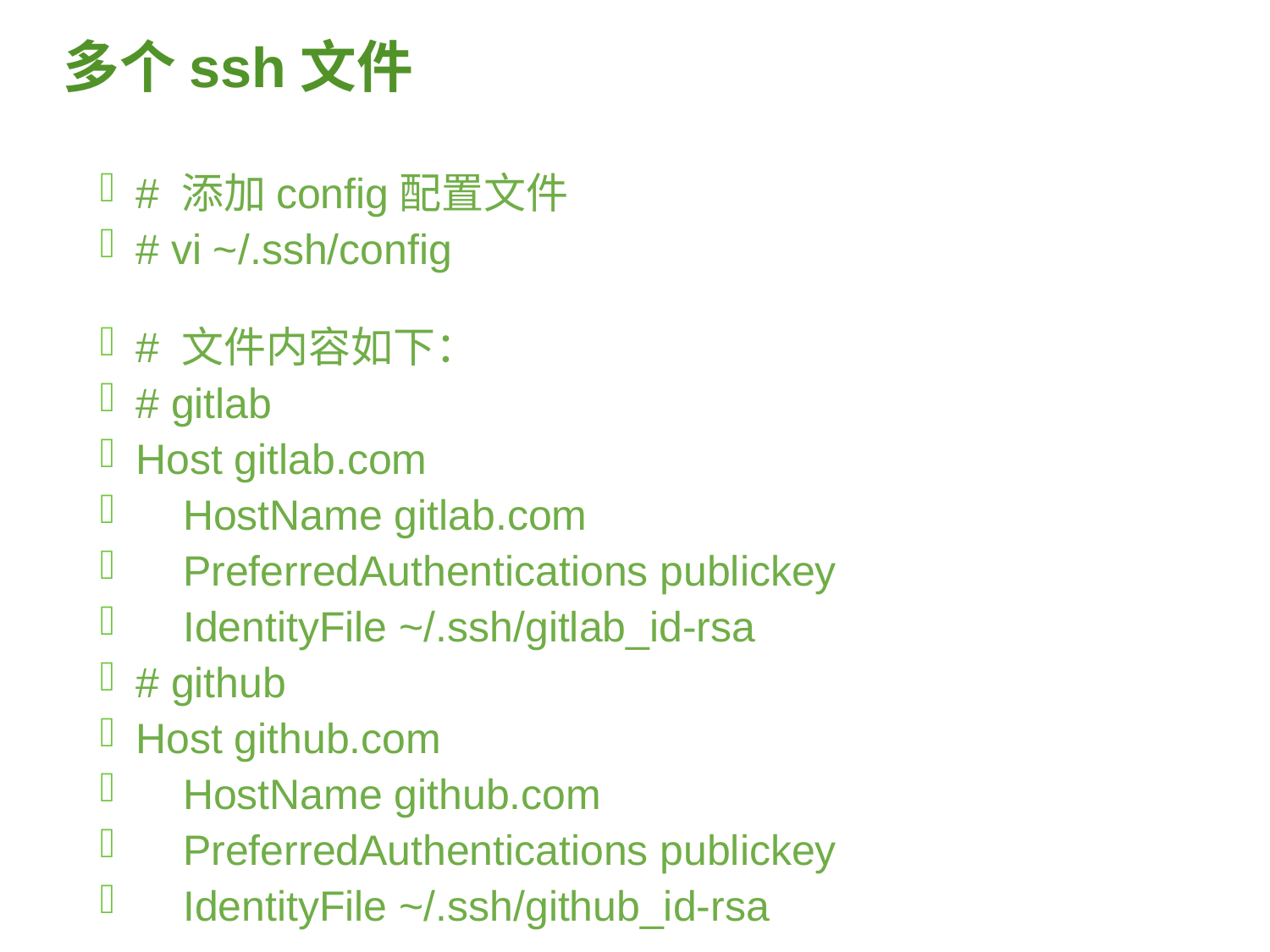

多个ssh文件
# 添加config配置文件
# vi ~/.ssh/config

# 文件内容如下：
# gitlab
Host gitlab.com
    HostName gitlab.com
    PreferredAuthentications publickey
    IdentityFile ~/.ssh/gitlab_id-rsa
# github
Host github.com
    HostName github.com
    PreferredAuthentications publickey
    IdentityFile ~/.ssh/github_id-rsa

# 配置文件参数
# Host : Host可以看作是一个你要识别的模式，对识别的模式，进行配置对应的的主机名和ssh文件
# HostName : 要登录主机的主机名
# User : 登录名
# IdentityFile : 指明上面User对应的identityFile路径